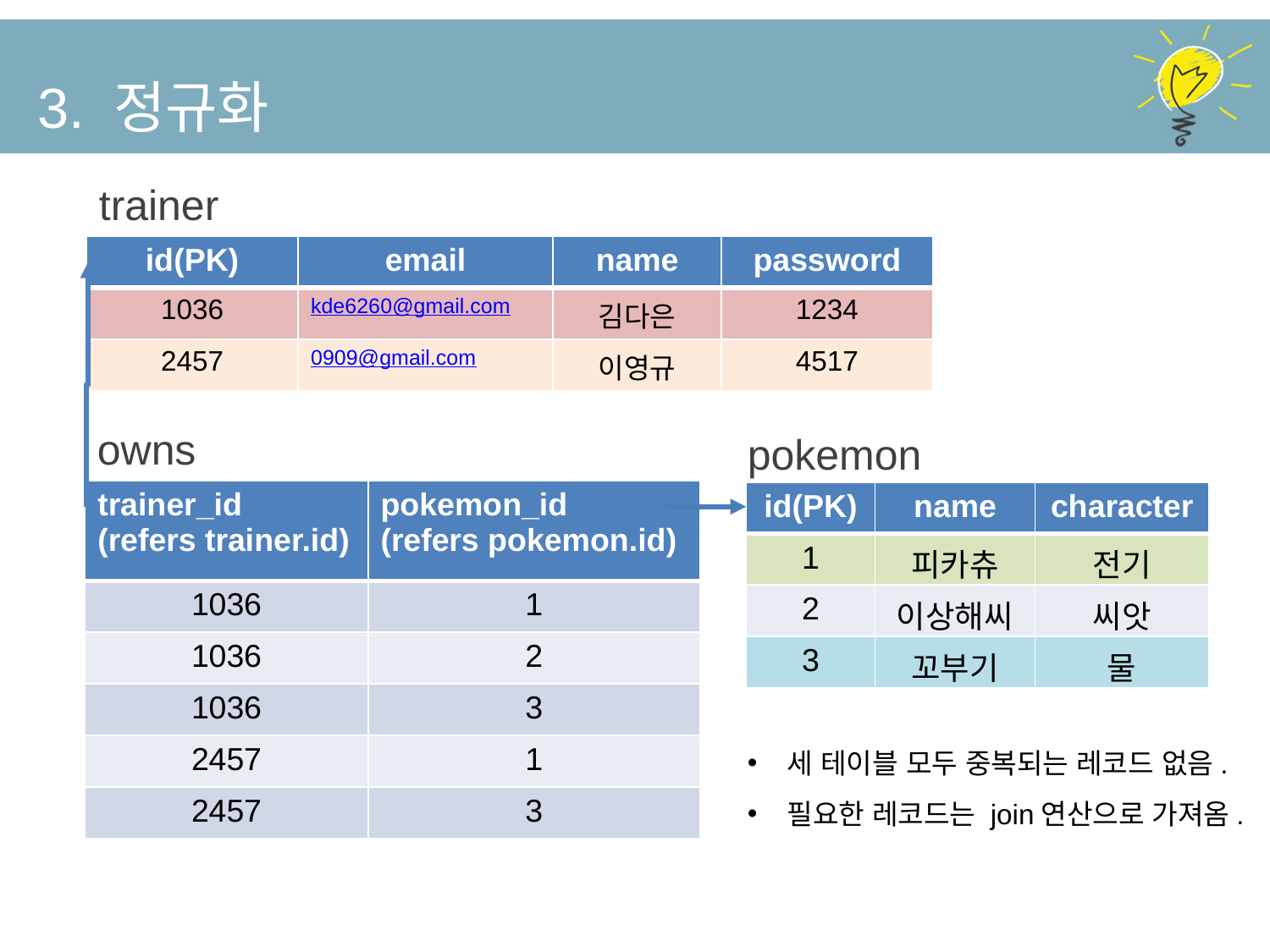

3. 정규화
trainer
| id(PK) | email | name | password |
| --- | --- | --- | --- |
| 1036 | kde6260@gmail.com | 김다은 | 1234 |
| 2457 | 0909@gmail.com | 이영규 | 4517 |
owns
pokemon
| trainer\_id (refers trainer.id) | pokemon\_id (refers pokemon.id) |
| --- | --- |
| 1036 | 1 |
| 1036 | 2 |
| 1036 | 3 |
| 2457 | 1 |
| 2457 | 3 |
| id(PK) | name | character |
| --- | --- | --- |
| 1 | 피카츄 | 전기 |
| 2 | 이상해씨 | 씨앗 |
| 3 | 꼬부기 | 물 |
세 테이블 모두 중복되는 레코드 없음.
필요한 레코드는 join연산으로 가져옴.